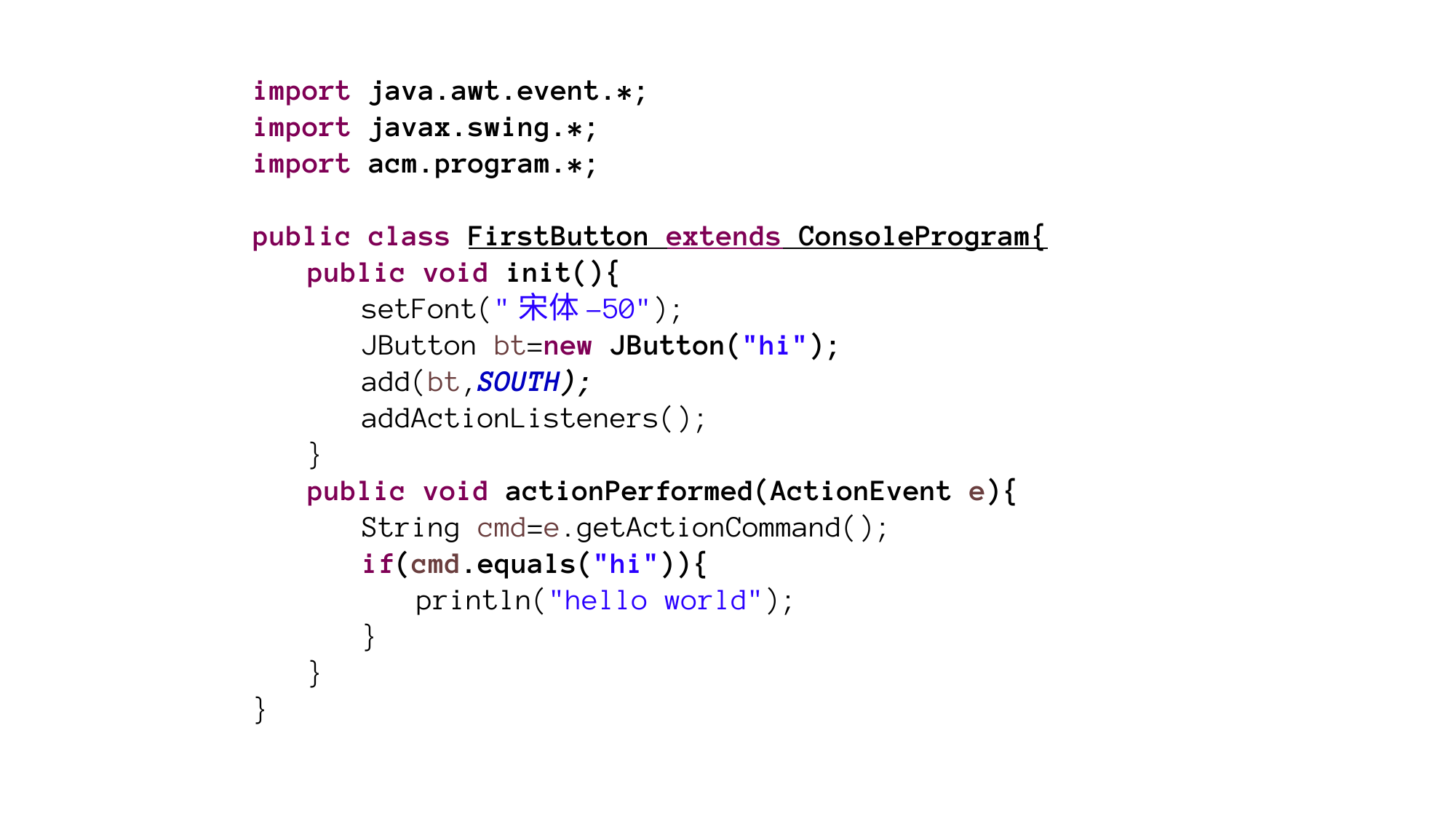

import java.awt.event.*;
import javax.swing.*;
import acm.program.*;

public class FirstButton extends ConsoleProgram{
public void init(){
setFont("宋体-50");
JButton bt=new JButton("hi");
add(bt,SOUTH);
addActionListeners();
}
public void actionPerformed(ActionEvent e){
String cmd=e.getActionCommand();
if(cmd.equals("hi")){
println("hello world");
}
}
}